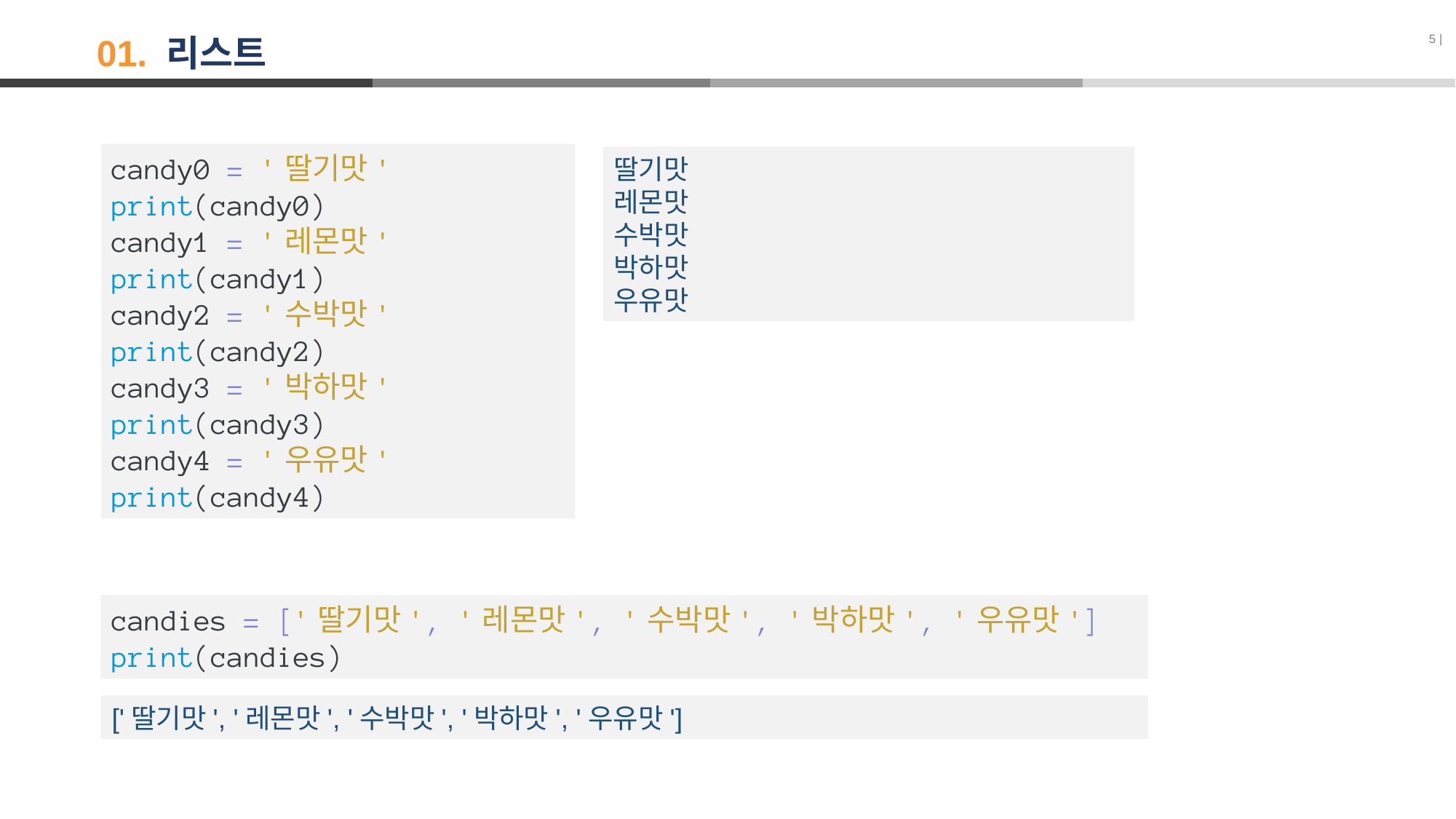

5 |
# 01. 리스트
candy0 = '딸기맛'
print(candy0)
candy1 = '레몬맛'
print(candy1)
candy2 = '수박맛'
print(candy2)
candy3 = '박하맛'
print(candy3)
candy4 = '우유맛'
print(candy4)
딸기맛
레몬맛
수박맛
박하맛
우유맛
candies = ['딸기맛', '레몬맛', '수박맛', '박하맛', '우유맛']
print(candies)
['딸기맛', '레몬맛', '수박맛', '박하맛', '우유맛']